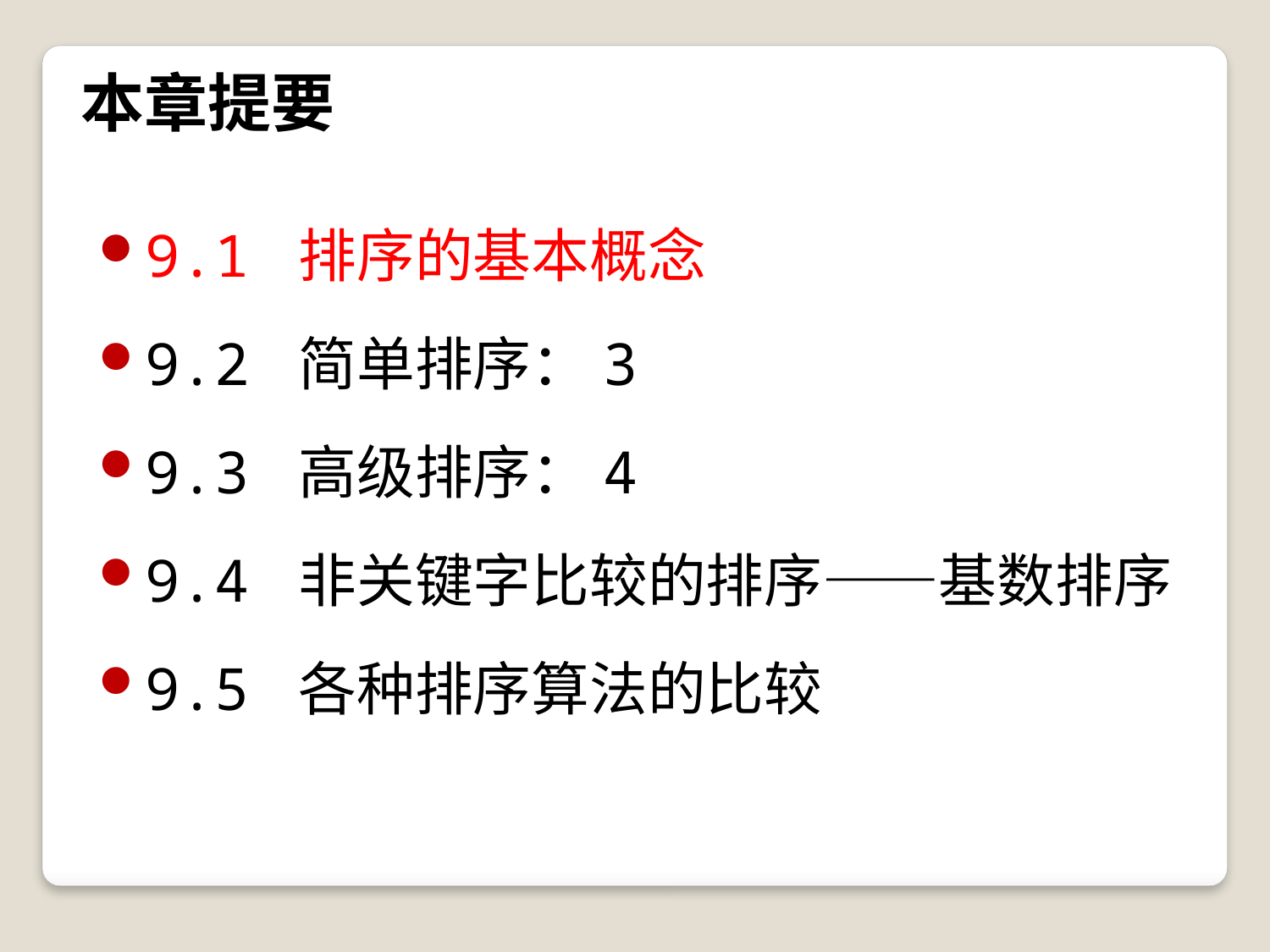

# 本章提要
9.1 排序的基本概念
9.2 简单排序：3
9.3 高级排序：4
9.4 非关键字比较的排序——基数排序
9.5 各种排序算法的比较